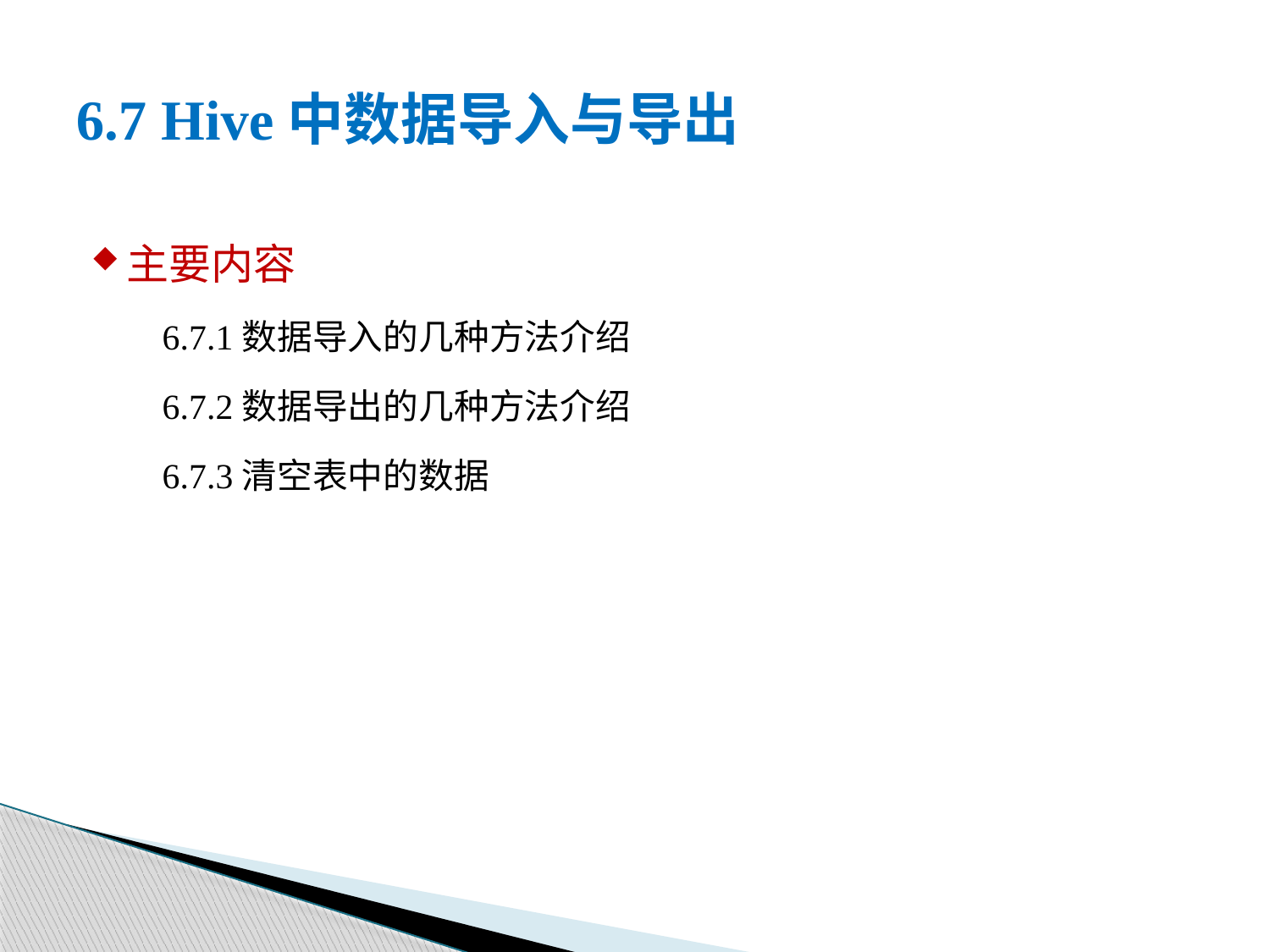

# 6.7 Hive中数据导入与导出
主要内容
	6.7.1数据导入的几种方法介绍
	6.7.2数据导出的几种方法介绍
	6.7.3清空表中的数据